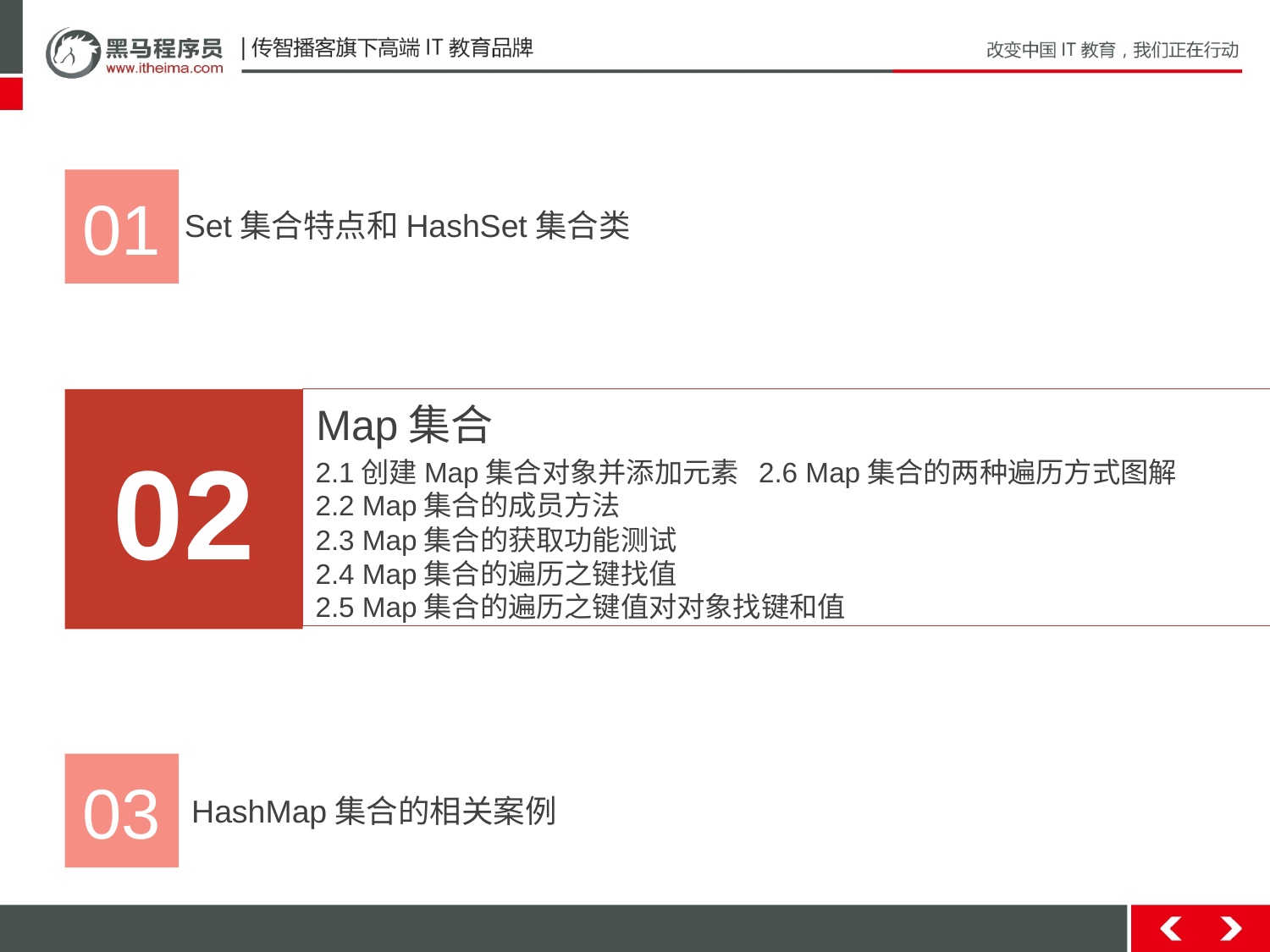

01
Set集合特点和HashSet集合类

02
Map集合
2.1创建Map集合对象并添加元素  2.6 Map集合的两种遍历方式图解
2.2 Map集合的成员方法
2.3 Map集合的获取功能测试
2.4 Map集合的遍历之键找值
2.5 Map集合的遍历之键值对对象找键和值
03
 HashMap集合的相关案例